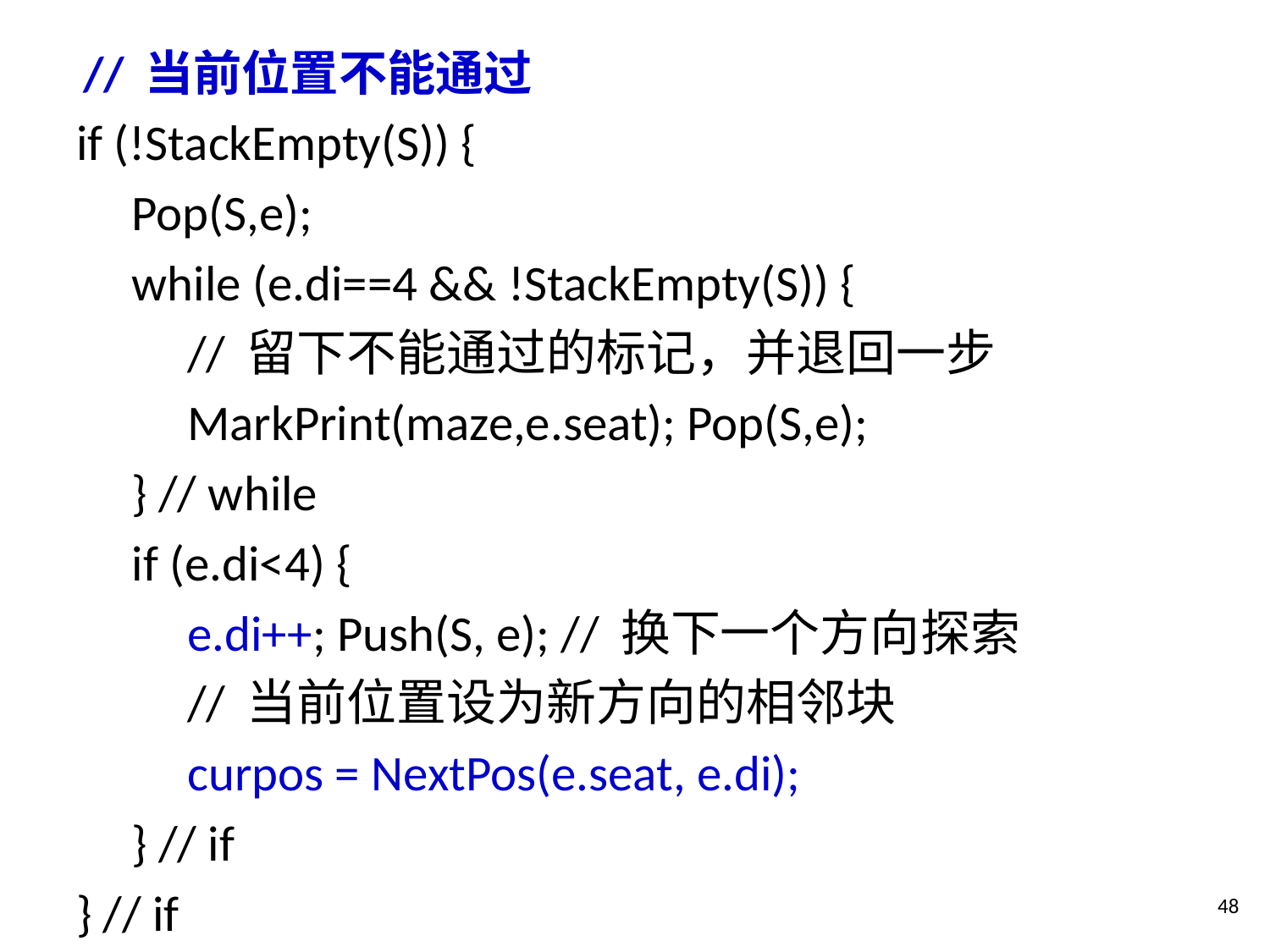

// 当前位置不能通过
if (!StackEmpty(S)) {
Pop(S,e);
while (e.di==4 && !StackEmpty(S)) {
// 留下不能通过的标记，并退回一步
MarkPrint(maze,e.seat); Pop(S,e);
} // while
if (e.di<4) {
e.di++; Push(S, e); // 换下一个方向探索
// 当前位置设为新方向的相邻块
curpos = NextPos(e.seat, e.di);
} // if
} // if

48